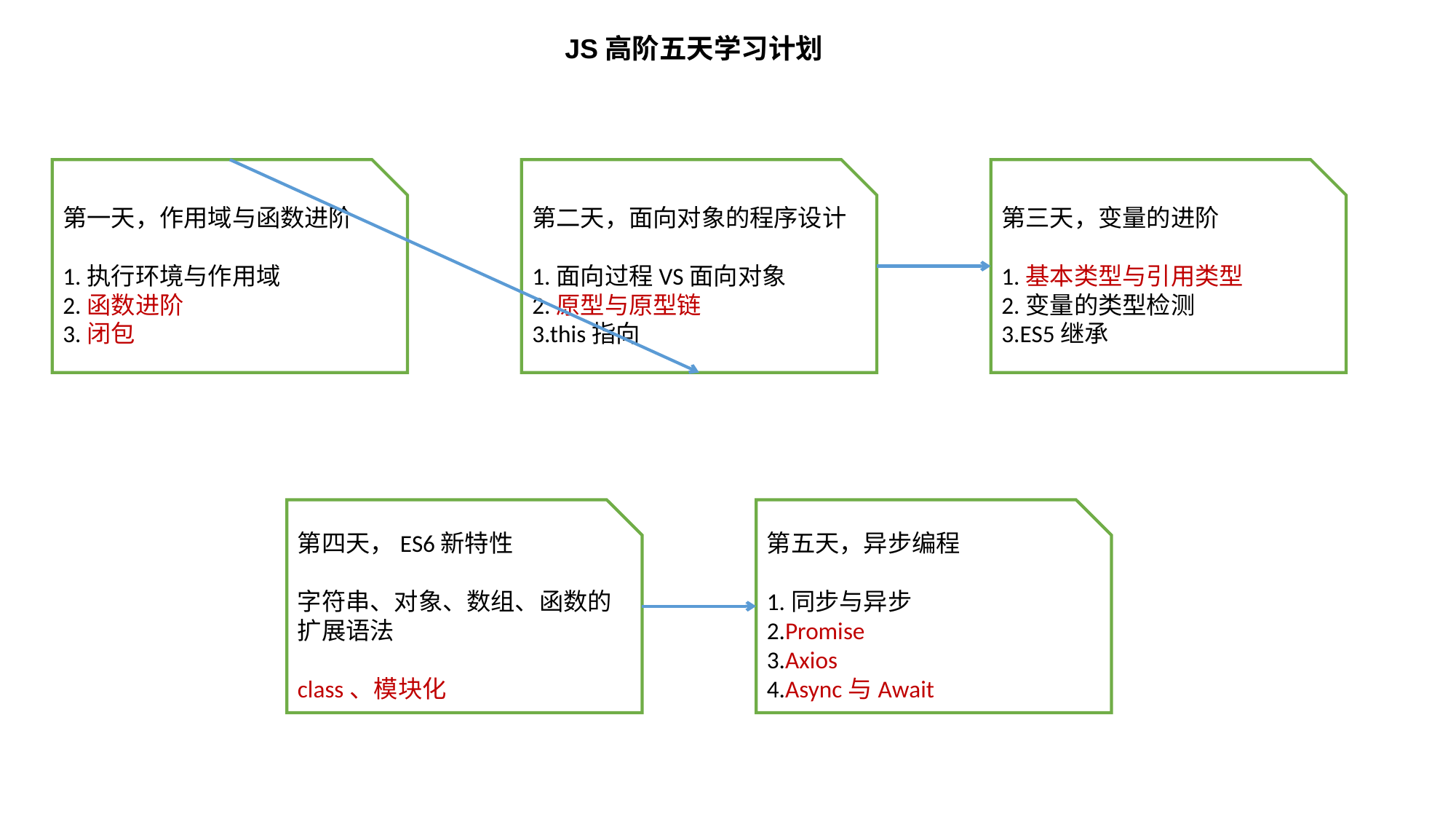

JS高阶五天学习计划
第一天，作用域与函数进阶

1.执行环境与作用域
2.函数进阶
3.闭包
第二天，面向对象的程序设计

1.面向过程VS面向对象
2.原型与原型链
3.this指向
第三天，变量的进阶

1.基本类型与引用类型
2.变量的类型检测
3.ES5继承
第四天，ES6新特性

字符串、对象、数组、函数的扩展语法

class、模块化
第五天，异步编程

1.同步与异步
2.Promise
3.Axios
4.Async与Await